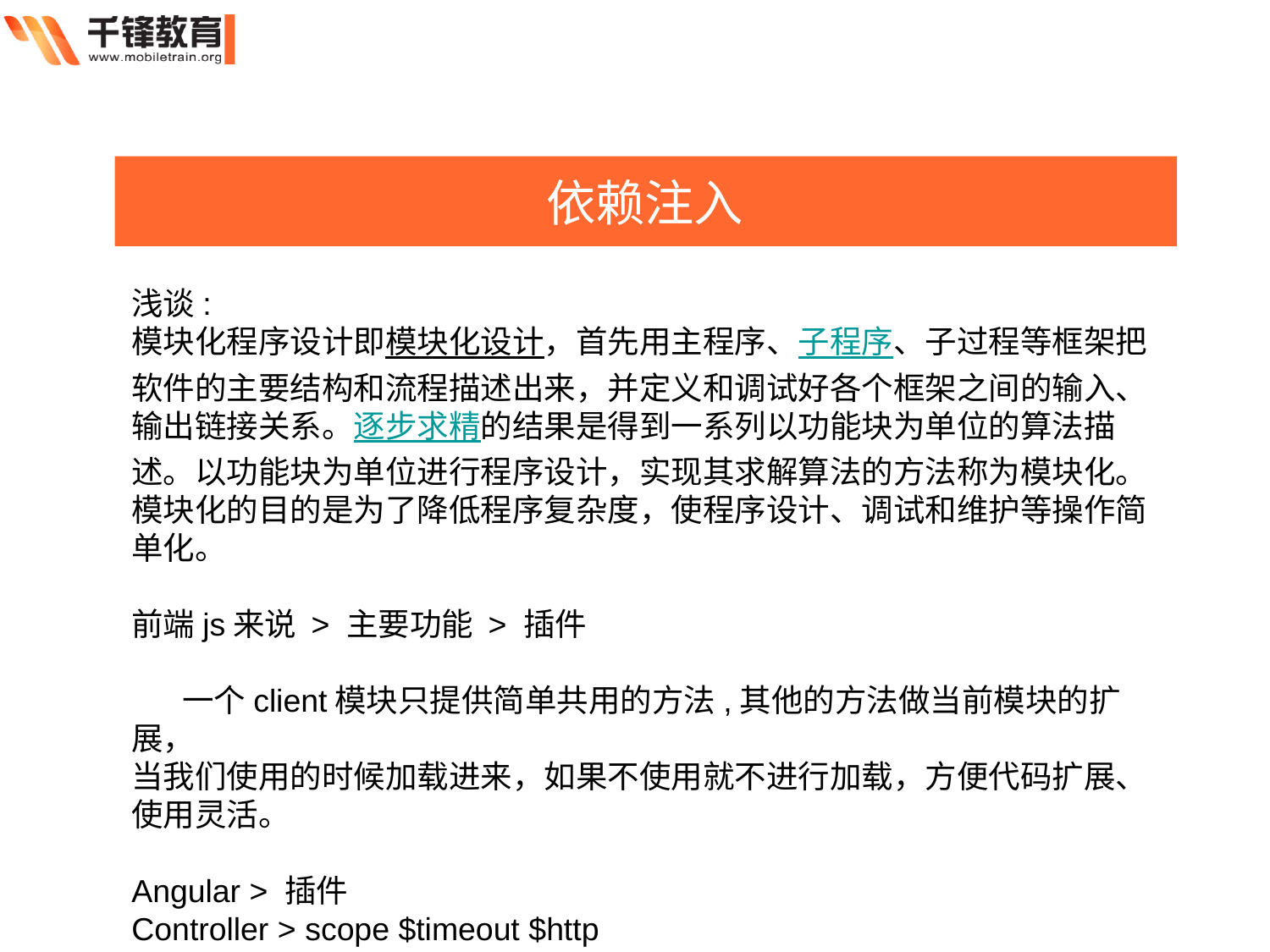

依赖注入
浅谈:
模块化程序设计即模块化设计，首先用主程序、子程序、子过程等框架把软件的主要结构和流程描述出来，并定义和调试好各个框架之间的输入、输出链接关系。逐步求精的结果是得到一系列以功能块为单位的算法描述。以功能块为单位进行程序设计，实现其求解算法的方法称为模块化。模块化的目的是为了降低程序复杂度，使程序设计、调试和维护等操作简单化。

前端js来说 > 主要功能 > 插件

      一个client模块只提供简单共用的方法,其他的方法做当前模块的扩展，
当我们使用的时候加载进来，如果不使用就不进行加载，方便代码扩展、使用灵活。

Angular > 插件
Controller > scope $timeout $http